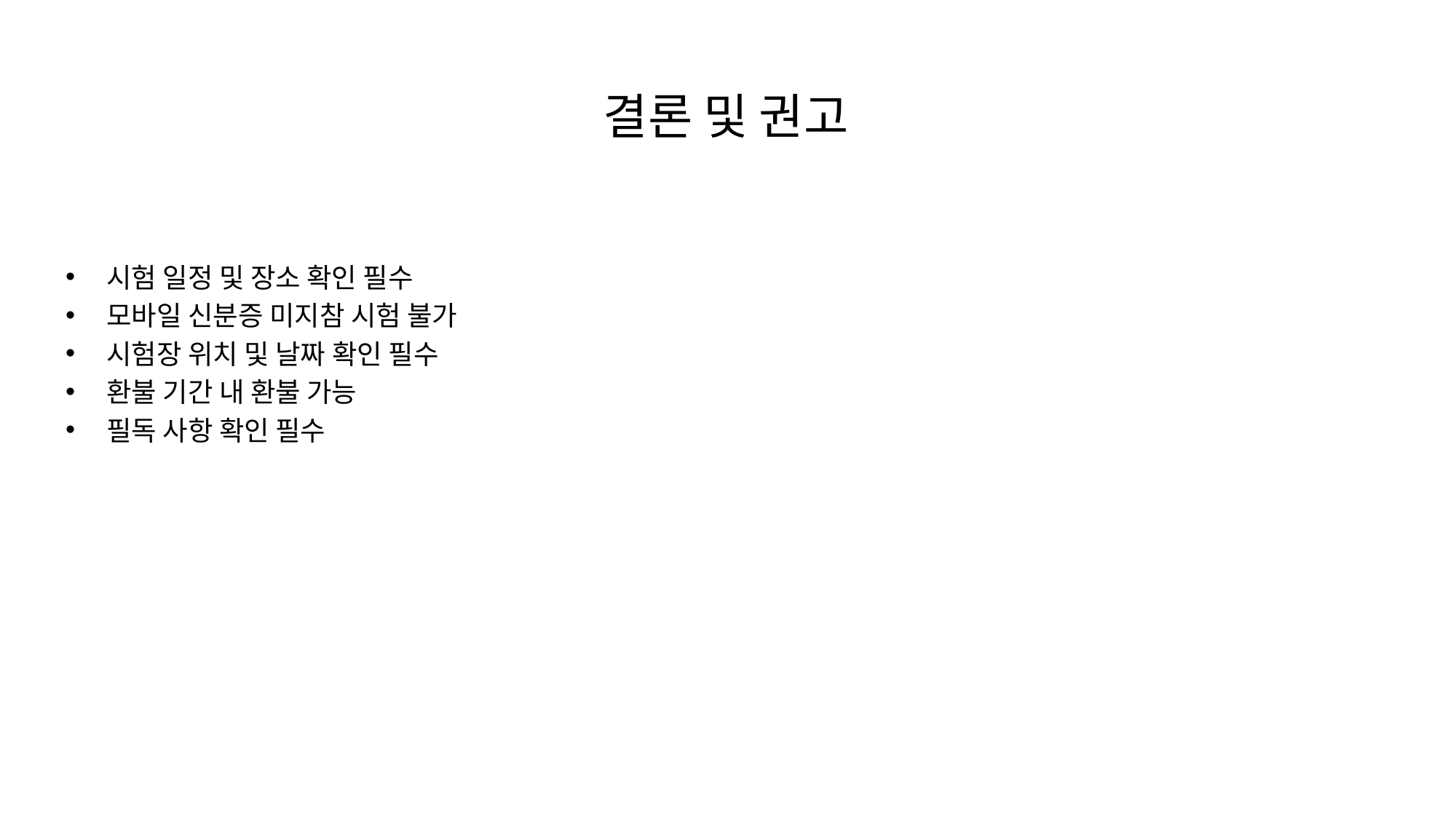

# 결론 및 권고

시험 일정 및 장소 확인 필수
모바일 신분증 미지참 시험 불가
시험장 위치 및 날짜 확인 필수
환불 기간 내 환불 가능
필독 사항 확인 필수